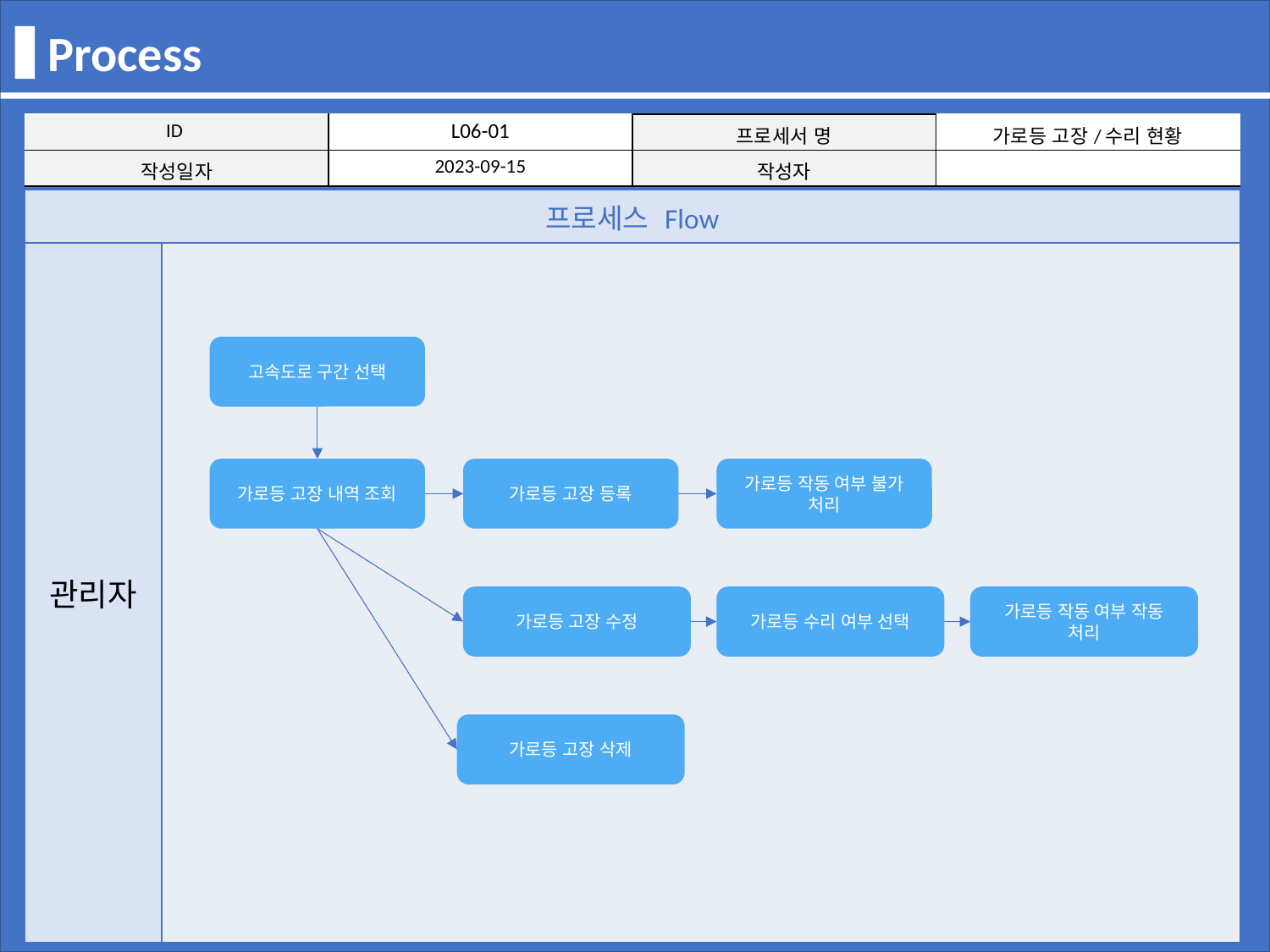

Process

| ID | L06-01 | 프로세서 명 | 가로등 고장/수리 현황 |
| --- | --- | --- | --- |
| 작성일자 | 2023-09-15 | 작성자 |  |
| 프로세스 Flow |  |
| --- | --- |
| 관리자 |  |
고속도로 구간 선택
가로등 고장 내역 조회
가로등 고장 등록
가로등 작동 여부 불가 처리
가로등 고장 수정
가로등 수리 여부 선택
가로등 작동 여부 작동 처리
가로등 고장 삭제